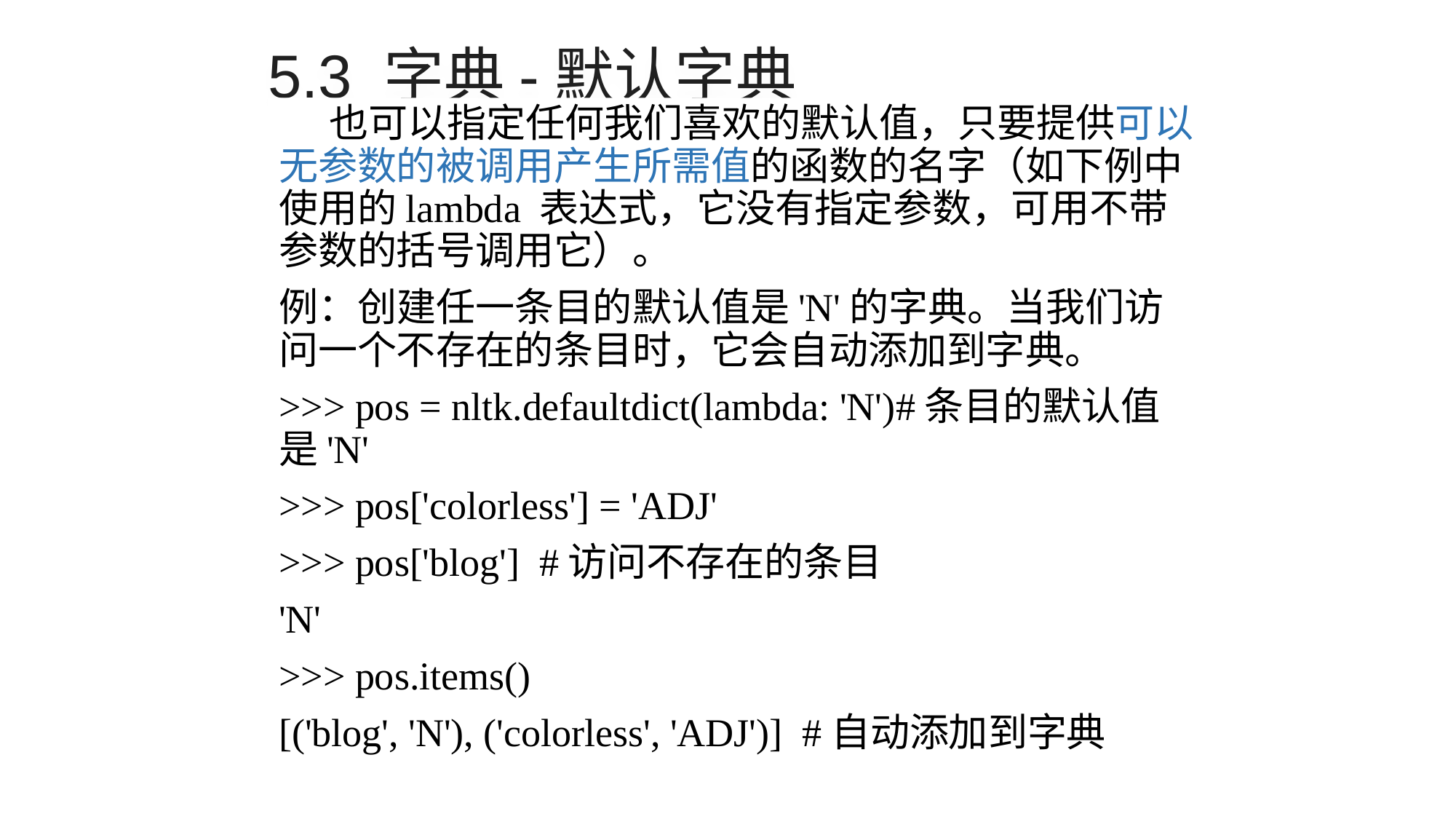

# 5.3 字典-默认字典
也可以指定任何我们喜欢的默认值，只要提供可以无参数的被调用产生所需值的函数的名字（如下例中使用的lambda 表达式，它没有指定参数，可用不带参数的括号调用它）。
例：创建任一条目的默认值是'N'的字典。当我们访问一个不存在的条目时，它会自动添加到字典。
>>> pos = nltk.defaultdict(lambda: 'N')#条目的默认值是'N'
>>> pos['colorless'] = 'ADJ'
>>> pos['blog']  #访问不存在的条目
'N'
>>> pos.items()
[('blog', 'N'), ('colorless', 'ADJ')]  #自动添加到字典